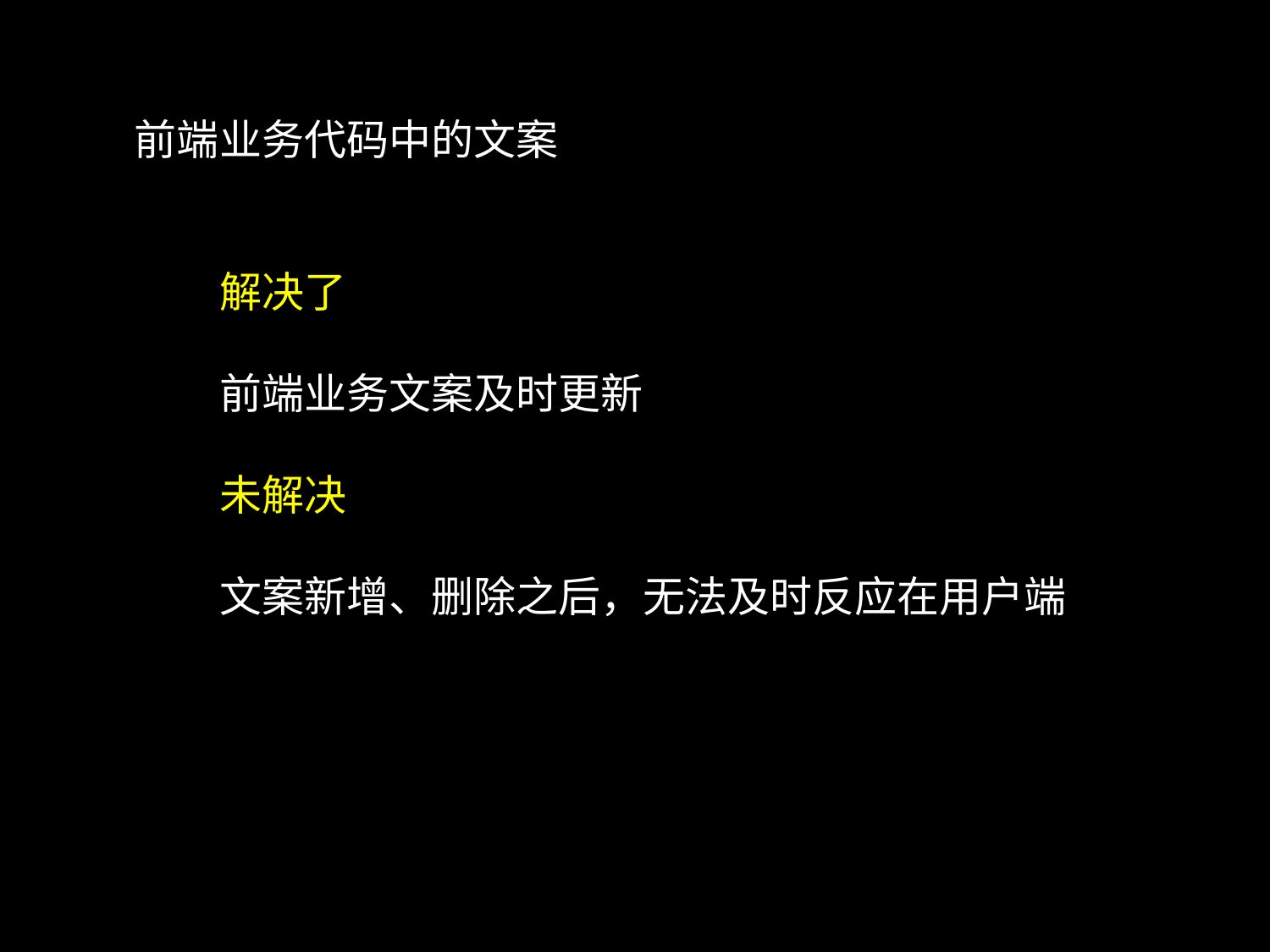

前端业务代码中的文案
解决了

前端业务文案及时更新

未解决

文案新增、删除之后，无法及时反应在用户端